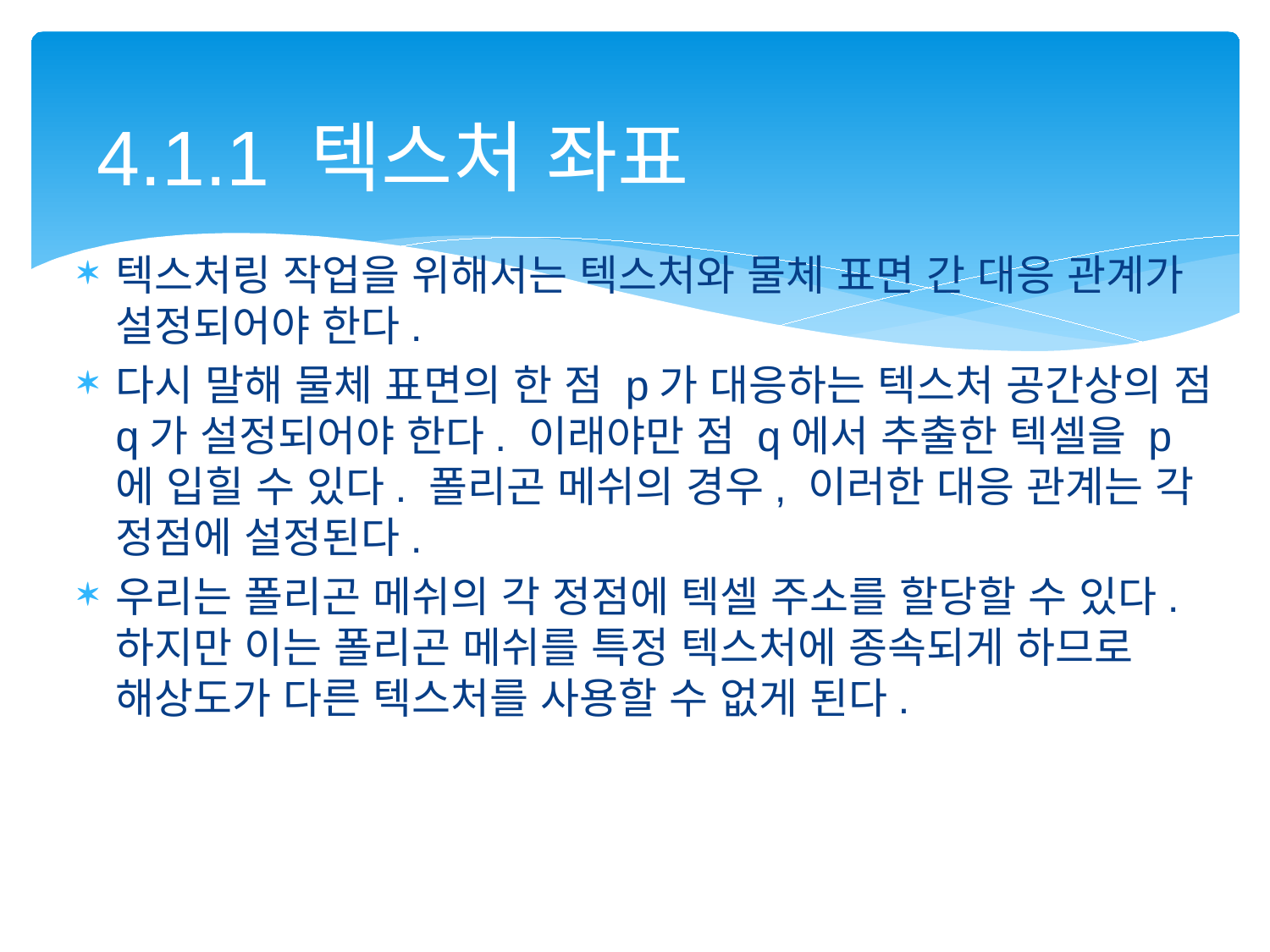

4.1.1 텍스처 좌표
텍스처링 작업을 위해서는 텍스처와 물체 표면 간 대응 관계가 설정되어야 한다.
다시 말해 물체 표면의 한 점 p가 대응하는 텍스처 공간상의 점 q가 설정되어야 한다. 이래야만 점 q에서 추출한 텍셀을 p에 입힐 수 있다. 폴리곤 메쉬의 경우, 이러한 대응 관계는 각 정점에 설정된다.
우리는 폴리곤 메쉬의 각 정점에 텍셀 주소를 할당할 수 있다. 하지만 이는 폴리곤 메쉬를 특정 텍스처에 종속되게 하므로 해상도가 다른 텍스처를 사용할 수 없게 된다.